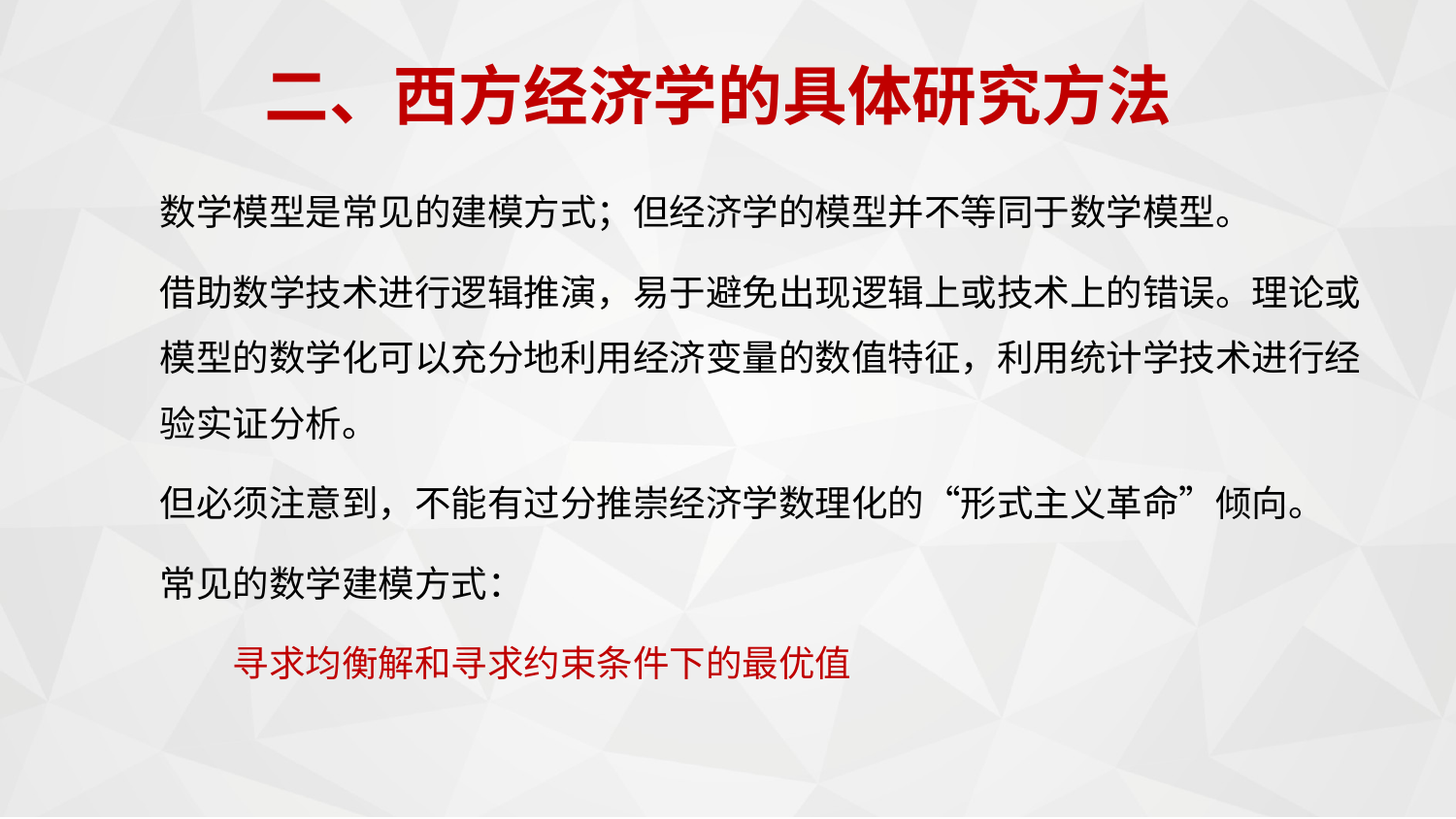

二、西方经济学的具体研究方法
数学模型是常见的建模方式；但经济学的模型并不等同于数学模型。
借助数学技术进行逻辑推演，易于避免出现逻辑上或技术上的错误。理论或模型的数学化可以充分地利用经济变量的数值特征，利用统计学技术进行经验实证分析。
但必须注意到，不能有过分推崇经济学数理化的“形式主义革命”倾向。
常见的数学建模方式：
寻求均衡解和寻求约束条件下的最优值